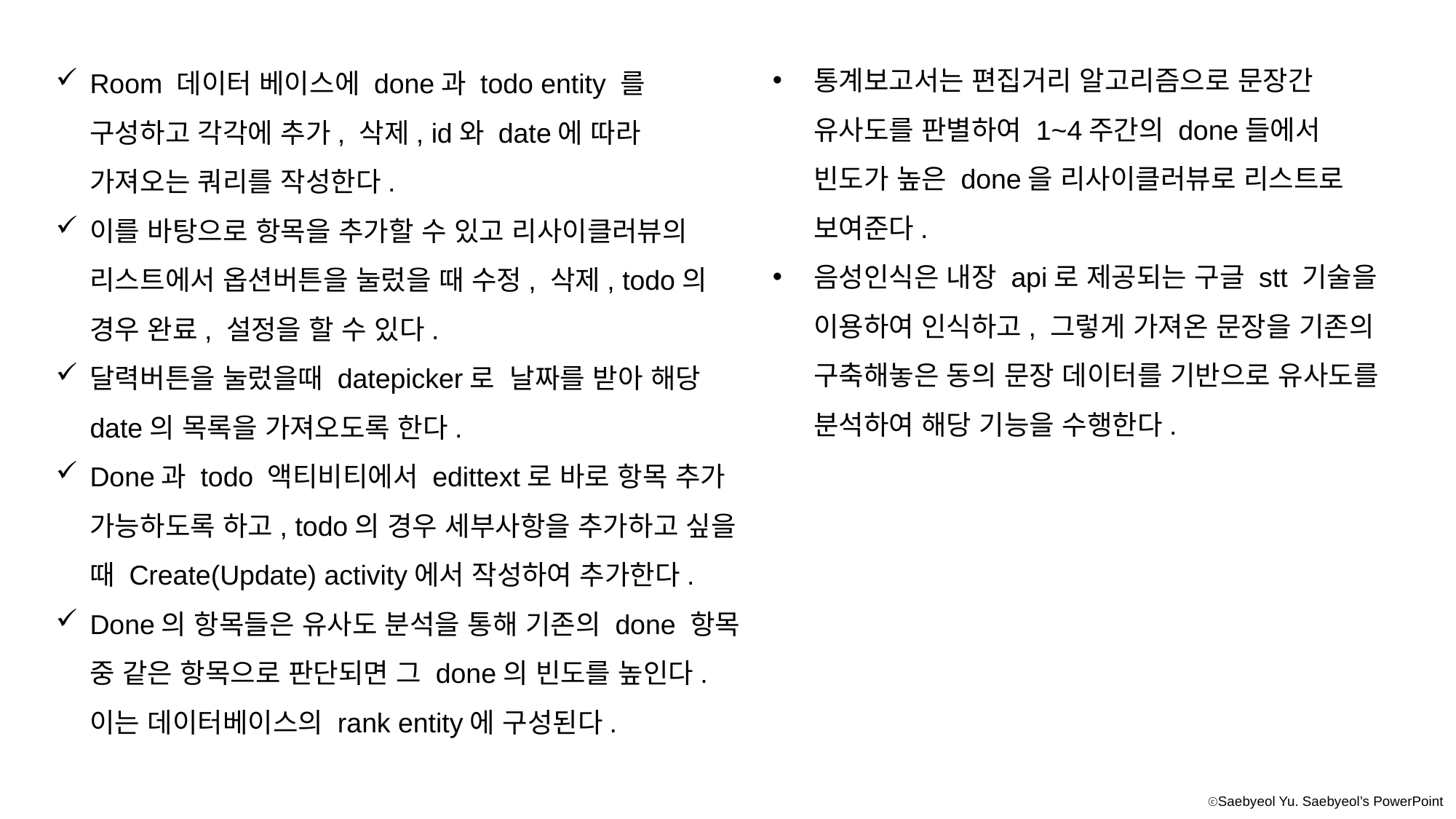

통계보고서는 편집거리 알고리즘으로 문장간 유사도를 판별하여 1~4주간의 done들에서 빈도가 높은 done을 리사이클러뷰로 리스트로 보여준다.
음성인식은 내장 api로 제공되는 구글 stt 기술을 이용하여 인식하고, 그렇게 가져온 문장을 기존의 구축해놓은 동의 문장 데이터를 기반으로 유사도를 분석하여 해당 기능을 수행한다.
Room 데이터 베이스에 done과 todo entity 를 구성하고 각각에 추가, 삭제, id와 date에 따라 가져오는 쿼리를 작성한다.
이를 바탕으로 항목을 추가할 수 있고 리사이클러뷰의 리스트에서 옵션버튼을 눌렀을 때 수정, 삭제, todo의 경우 완료, 설정을 할 수 있다.
달력버튼을 눌렀을때 datepicker로  날짜를 받아 해당 date의 목록을 가져오도록 한다.
Done과 todo 액티비티에서 edittext로 바로 항목 추가 가능하도록 하고, todo의 경우 세부사항을 추가하고 싶을 때 Create(Update) activity에서 작성하여 추가한다.
Done의 항목들은 유사도 분석을 통해 기존의 done 항목 중 같은 항목으로 판단되면 그 done의 빈도를 높인다. 이는 데이터베이스의 rank entity에 구성된다.